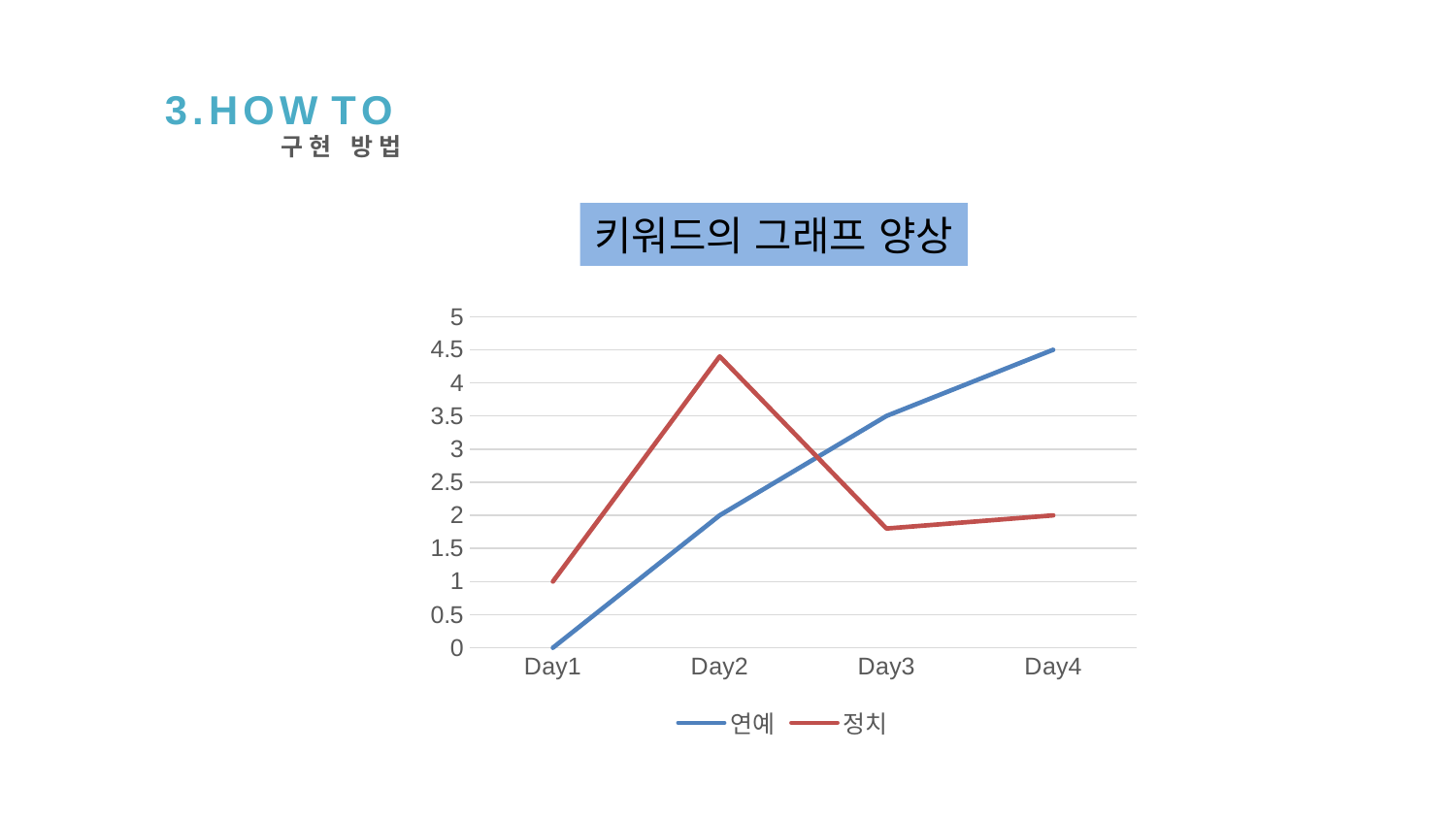

3 . H O W  T O
구현 방법
키워드의 그래프 양상

### Chart

| Category | 연예 | 정치 |
|---|---|---|
| Day1 | 0.0 | 1.0 |
| Day2 | 2.0 | 4.4 |
| Day3 | 3.5 | 1.8 |
| Day4 | 4.5 | 2.0 |